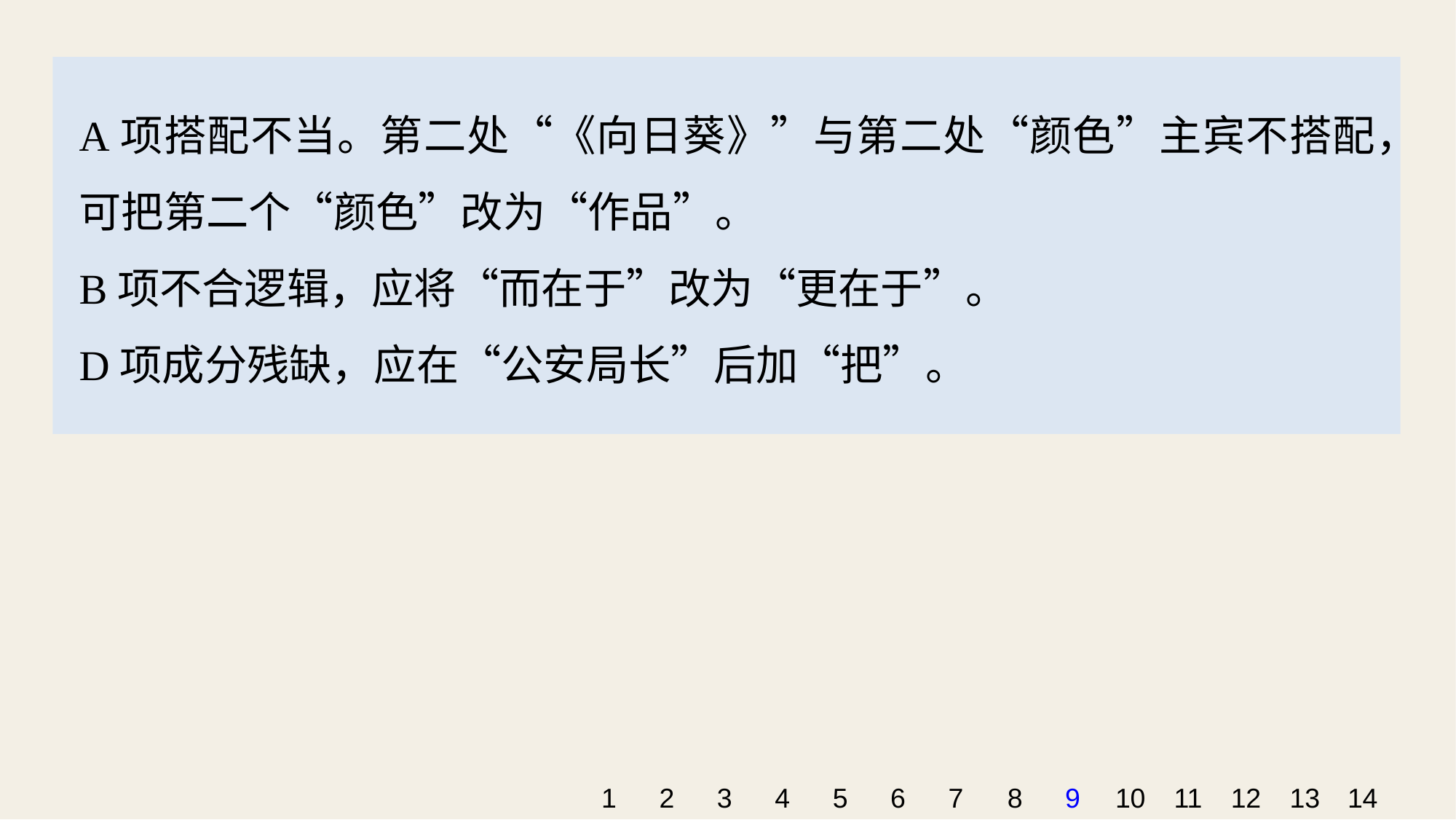

A项搭配不当。第二处“《向日葵》”与第二处“颜色”主宾不搭配，可把第二个“颜色”改为“作品”。
B项不合逻辑，应将“而在于”改为“更在于”。
D项成分残缺，应在“公安局长”后加“把”。
1
2
3
4
5
6
7
8
9
10
11
12
13
14